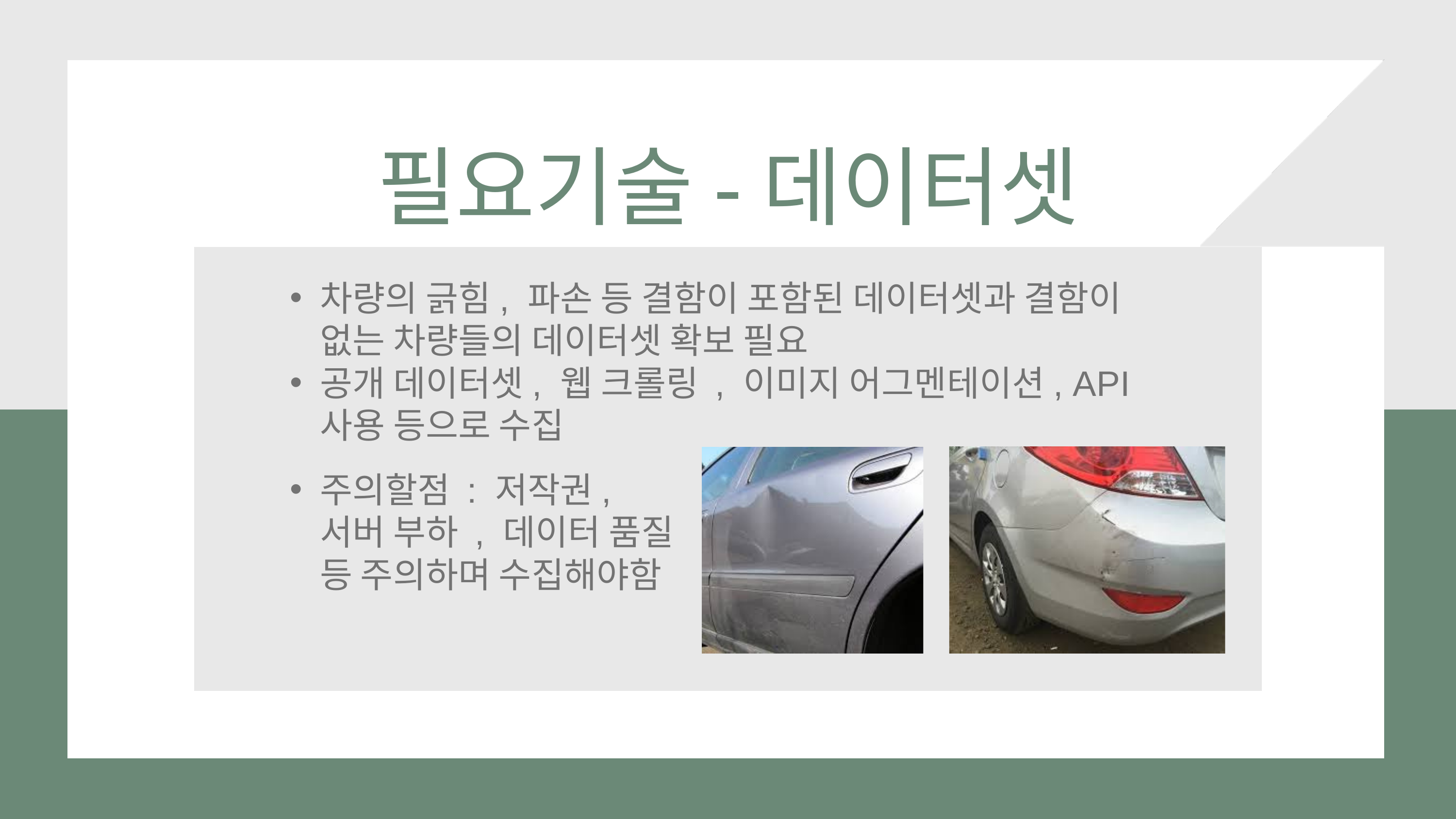

필요기술-데이터셋

차량의 긁힘, 파손 등 결함이 포함된 데이터셋과 결함이 없는 차량들의 데이터셋 확보 필요
공개 데이터셋, 웹 크롤링 , 이미지 어그멘테이션, API 사용 등으로 수집

주의할점 : 저작권, 서버 부하 , 데이터 품질 등 주의하며 수집해야함